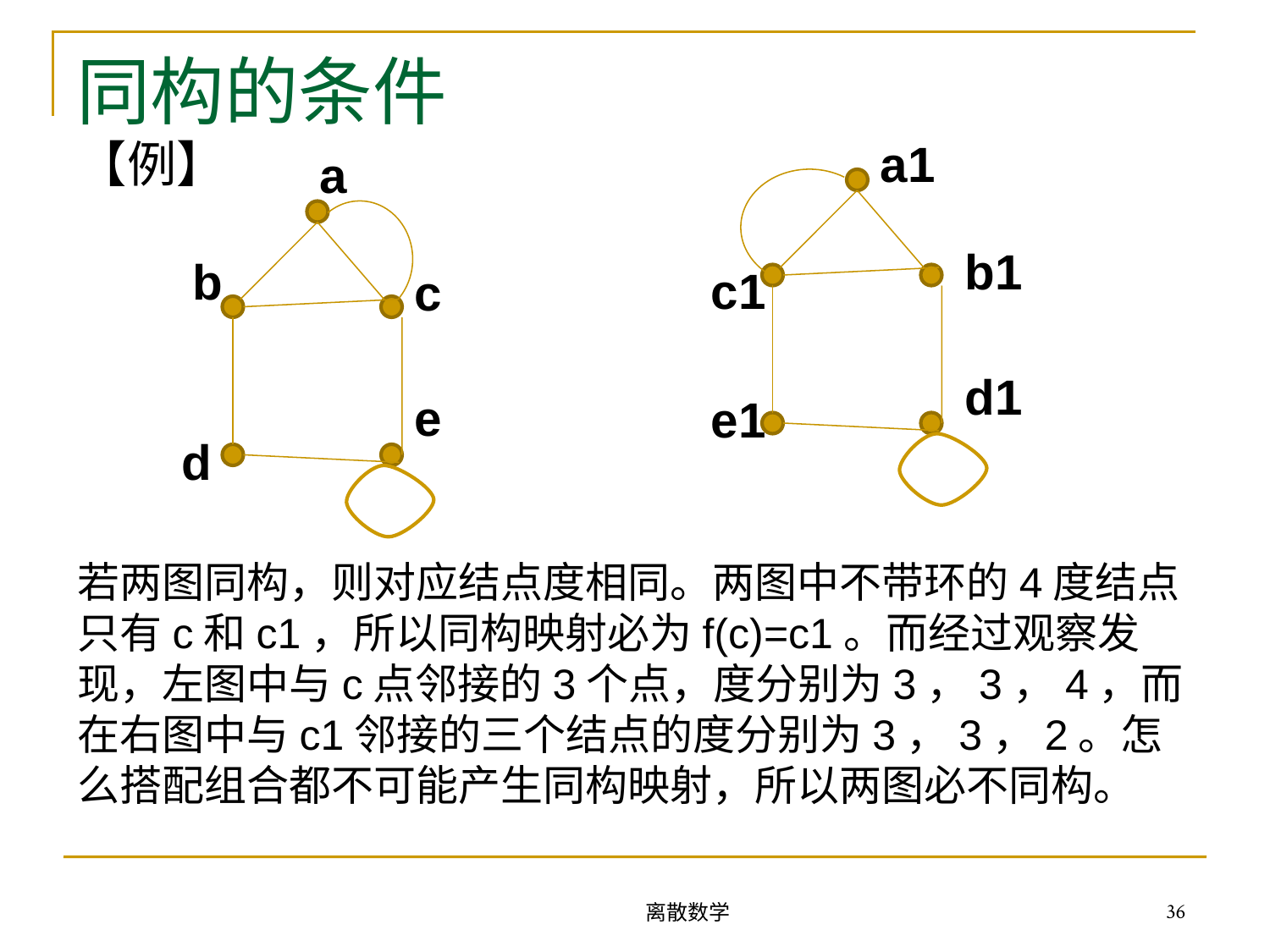

同构的条件
【例】

若两图同构，则对应结点度相同。两图中不带环的4度结点只有c和c1，所以同构映射必为f(c)=c1。而经过观察发现，左图中与c点邻接的3个点，度分别为3，3，4，而在右图中与c1邻接的三个结点的度分别为3，3，2。怎么搭配组合都不可能产生同构映射，所以两图必不同构。
a1
a

b1
b
c1
c

d1
e
e1

d

离散数学
36